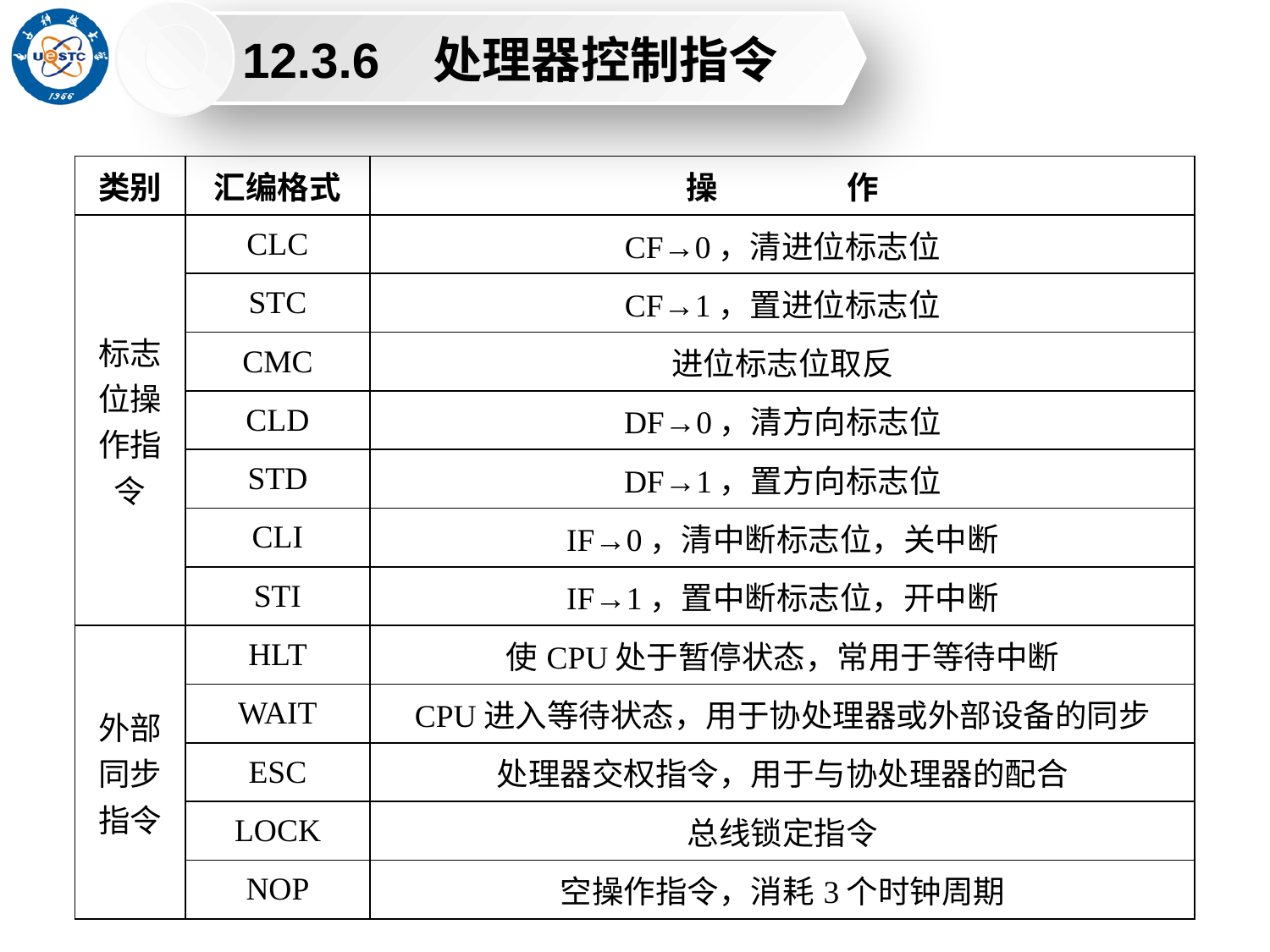

12.3.6   处理器控制指令

| 类别 | 汇编格式 | 操 作 |
| --- | --- | --- |
| 标志位操作指令 | CLC | CF→0，清进位标志位 |
|  | STC | CF→1，置进位标志位 |
|  | CMC | 进位标志位取反 |
|  | CLD | DF→0，清方向标志位 |
|  | STD | DF→1，置方向标志位 |
|  | CLI | IF→0，清中断标志位，关中断 |
|  | STI | IF→1，置中断标志位，开中断 |
| 外部同步指令 | HLT | 使CPU处于暂停状态，常用于等待中断 |
|  | WAIT | CPU进入等待状态，用于协处理器或外部设备的同步 |
|  | ESC | 处理器交权指令，用于与协处理器的配合 |
|  | LOCK | 总线锁定指令 |
|  | NOP | 空操作指令，消耗3个时钟周期 |